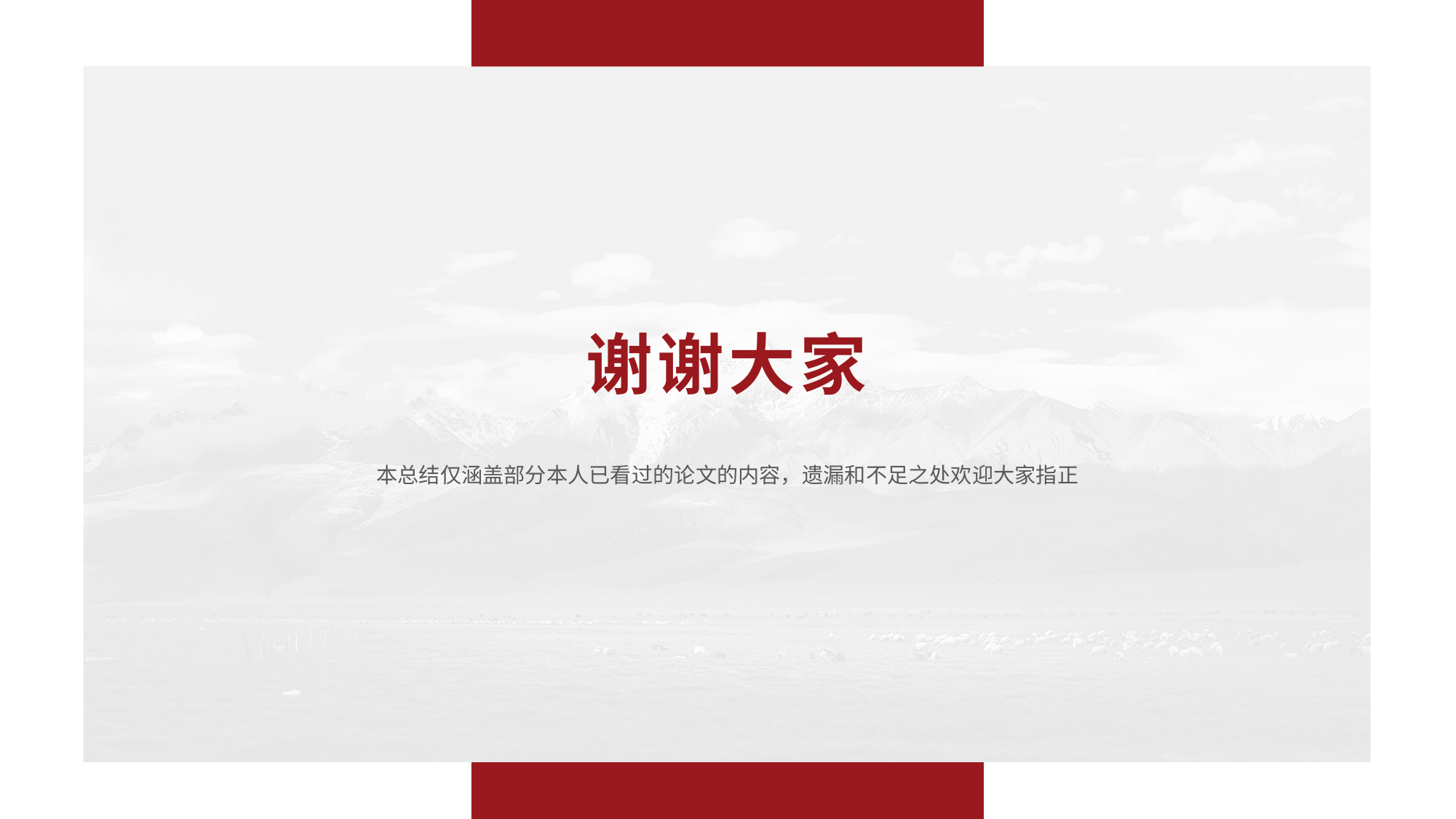

谢谢大家
本总结仅涵盖部分本人已看过的论文的内容，遗漏和不足之处欢迎大家指正